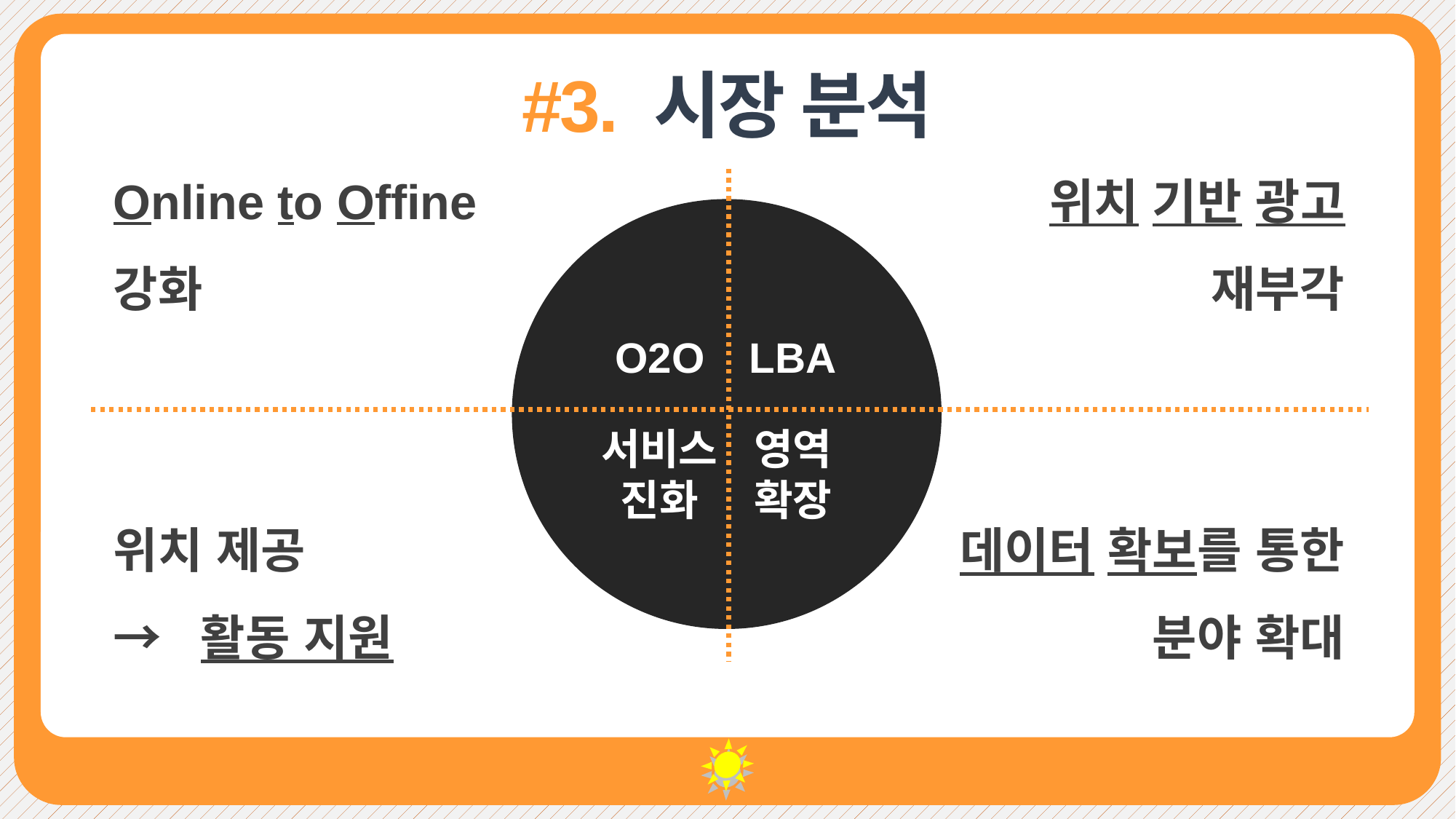

#3. 시장 분석
Online to Offine 강화
위치 기반 광고 재부각

O2O
LBA
서비스진화
영역
확장
위치 제공
→  활동 지원
데이터 확보를 통한 분야 확대